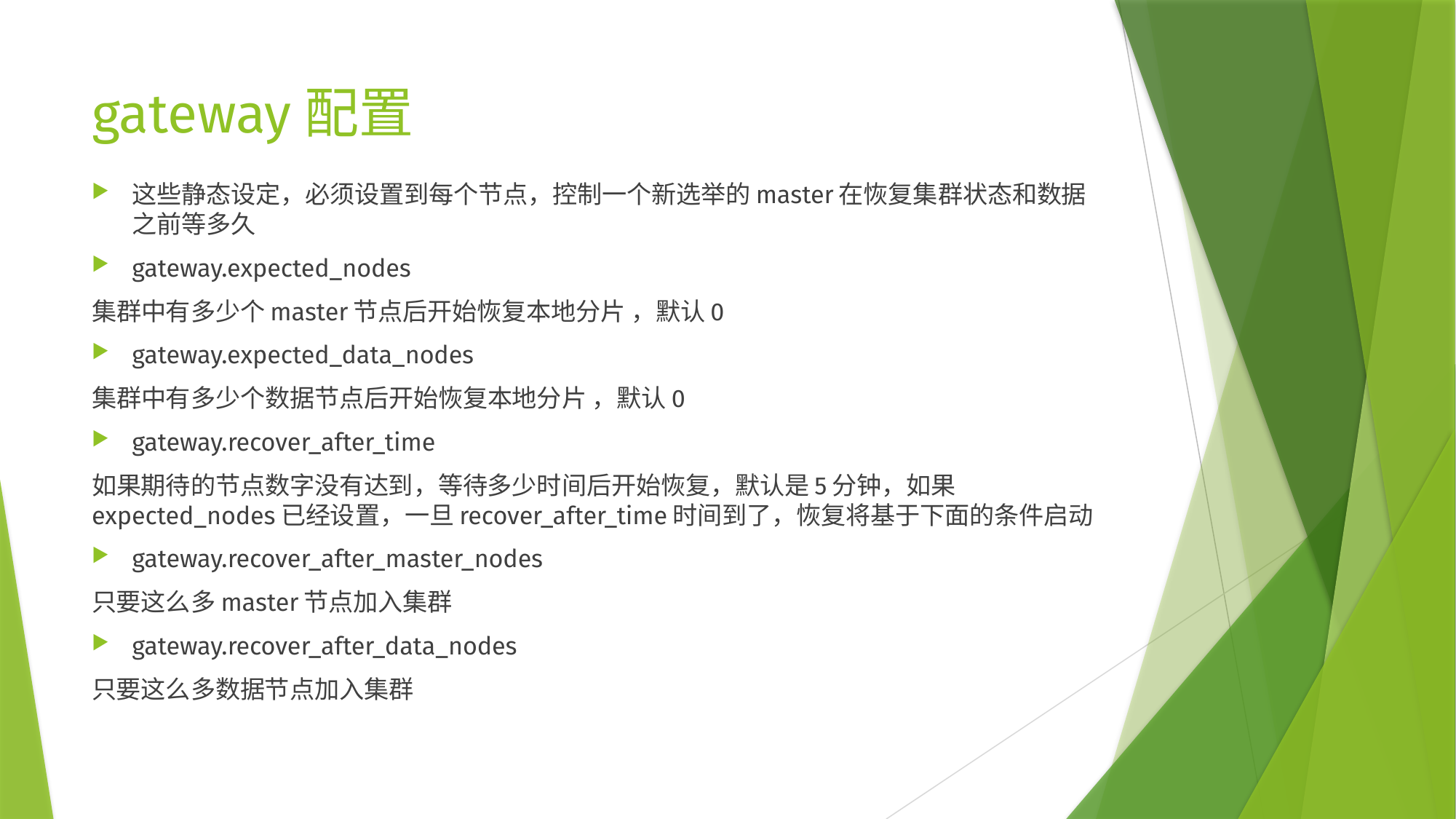

# gateway配置
这些静态设定，必须设置到每个节点，控制一个新选举的master在恢复集群状态和数据之前等多久
gateway.expected_nodes
集群中有多少个master节点后开始恢复本地分片 ，默认0
gateway.expected_data_nodes
集群中有多少个数据节点后开始恢复本地分片 ，默认0
gateway.recover_after_time
如果期待的节点数字没有达到，等待多少时间后开始恢复，默认是5分钟，如果expected_nodes已经设置，一旦recover_after_time时间到了，恢复将基于下面的条件启动
gateway.recover_after_master_nodes
只要这么多master节点加入集群
gateway.recover_after_data_nodes
只要这么多数据节点加入集群